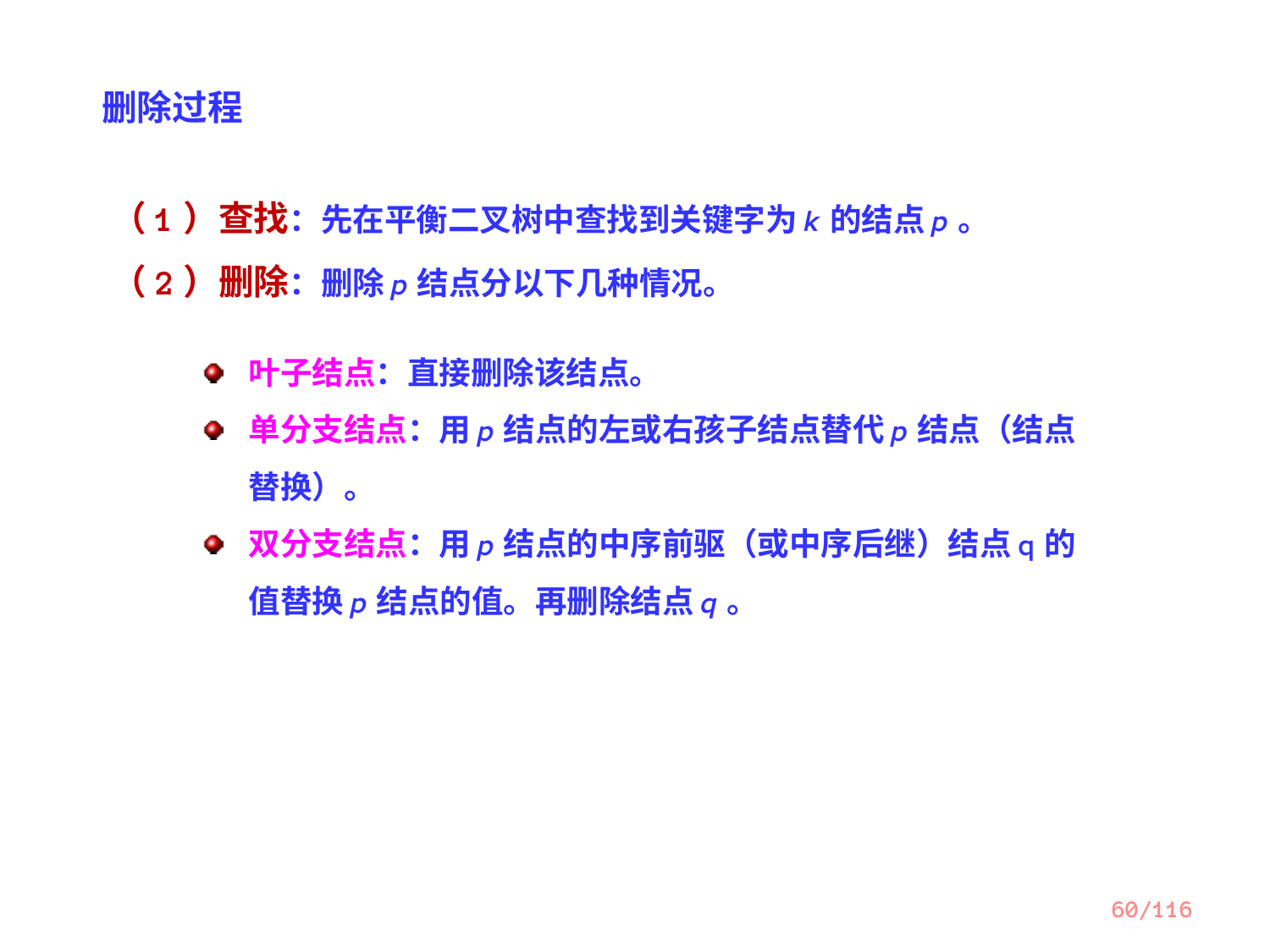

删除过程
（1）查找：先在平衡二叉树中查找到关键字为k的结点p。
（2）删除：删除p结点分以下几种情况。
叶子结点：直接删除该结点。
单分支结点：用p结点的左或右孩子结点替代p结点（结点替换）。
双分支结点：用p结点的中序前驱（或中序后继）结点q的值替换p结点的值。再删除结点q。
60/116